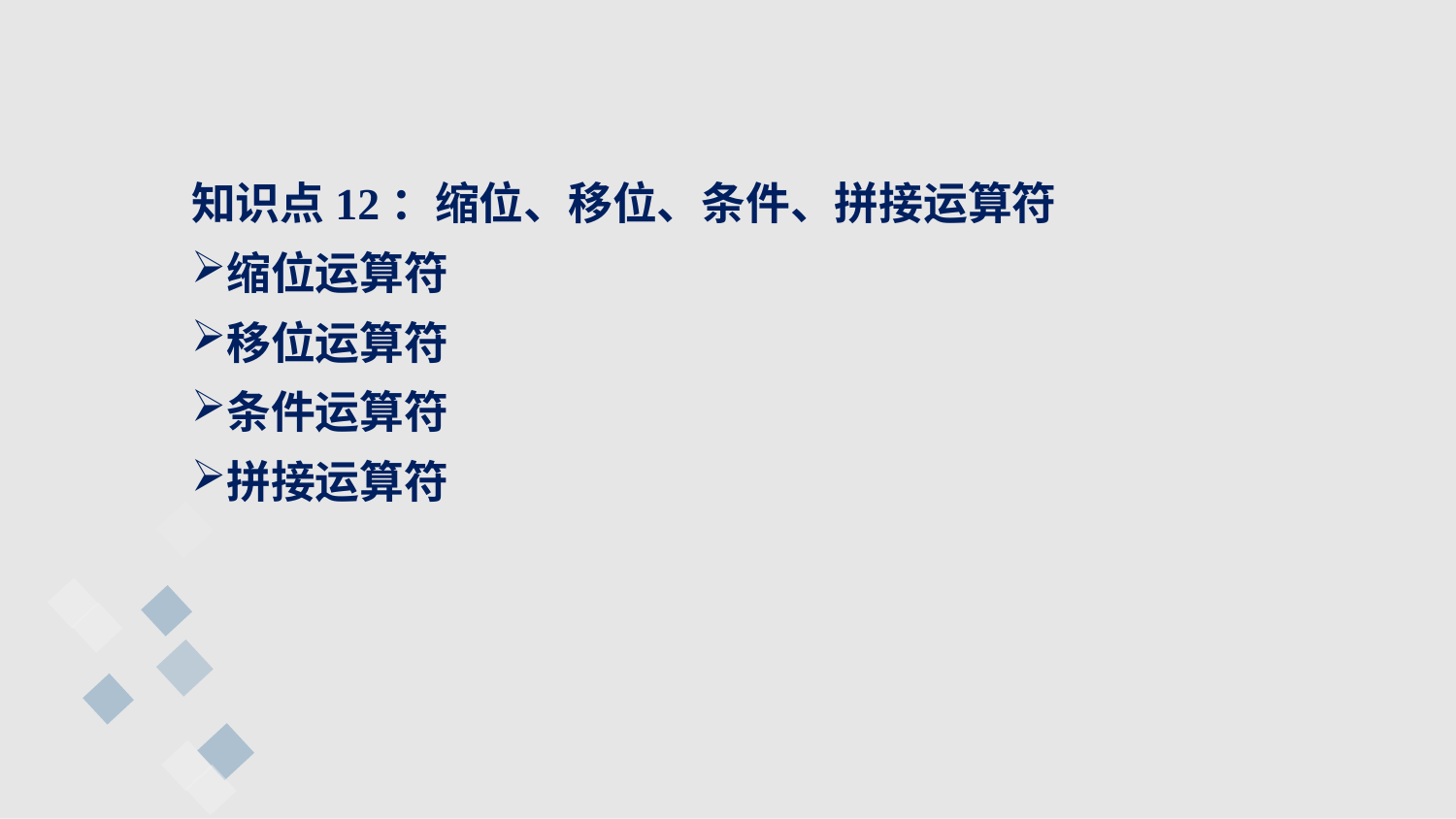

知识点12：缩位、移位、条件、拼接运算符
缩位运算符
移位运算符
条件运算符
拼接运算符